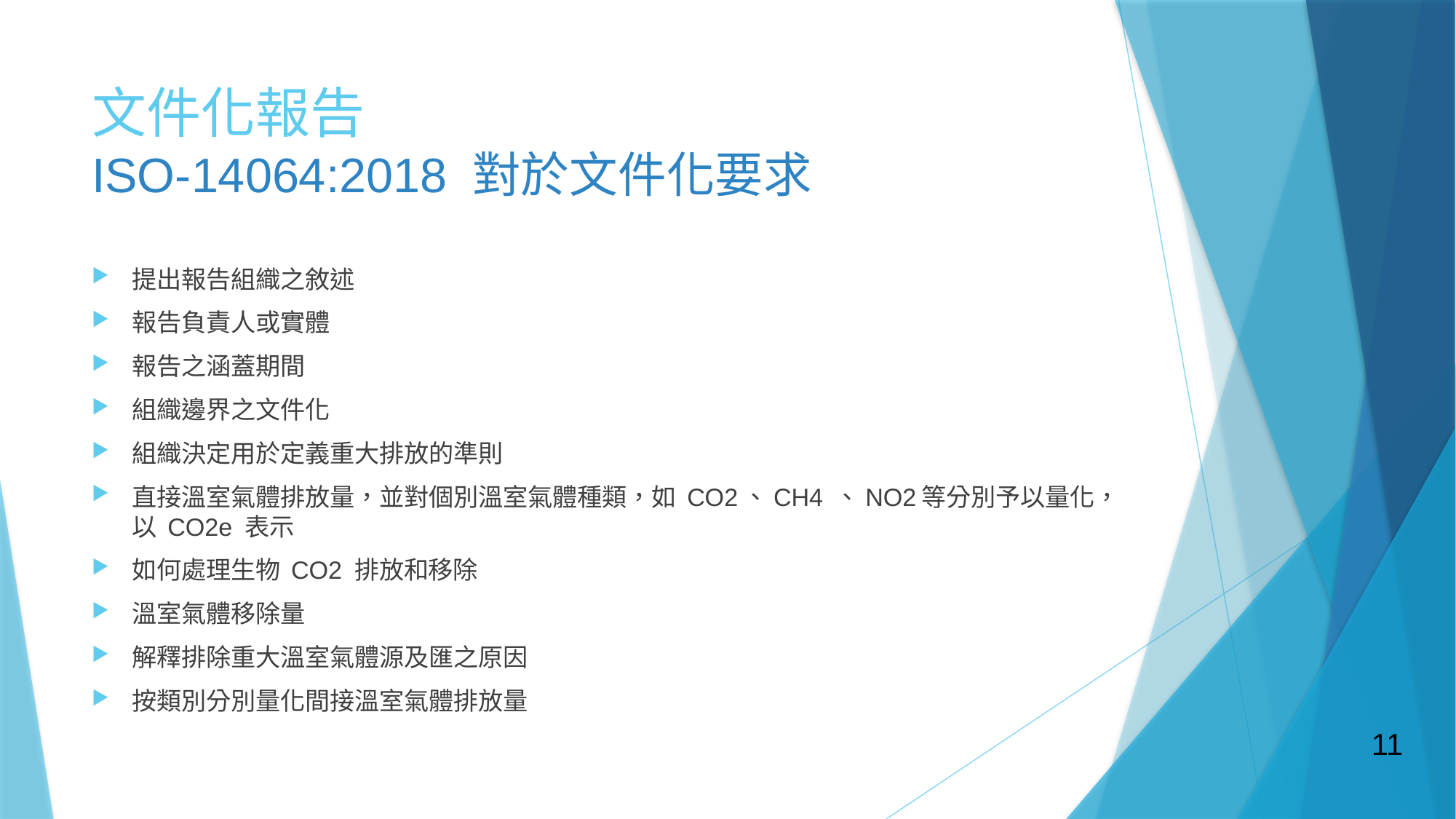

# 文件化報告 ISO-14064:2018 對於文件化要求
提出報告組織之敘述
報告負責人或實體
報告之涵蓋期間
組織邊界之文件化
組織決定用於定義重大排放的準則
直接溫室氣體排放量，並對個別溫室氣體種類，如 CO2、CH4 、NO2等分別予以量化，以 CO2e 表示
如何處理生物 CO2 排放和移除
溫室氣體移除量
解釋排除重大溫室氣體源及匯之原因
按類別分別量化間接溫室氣體排放量
11